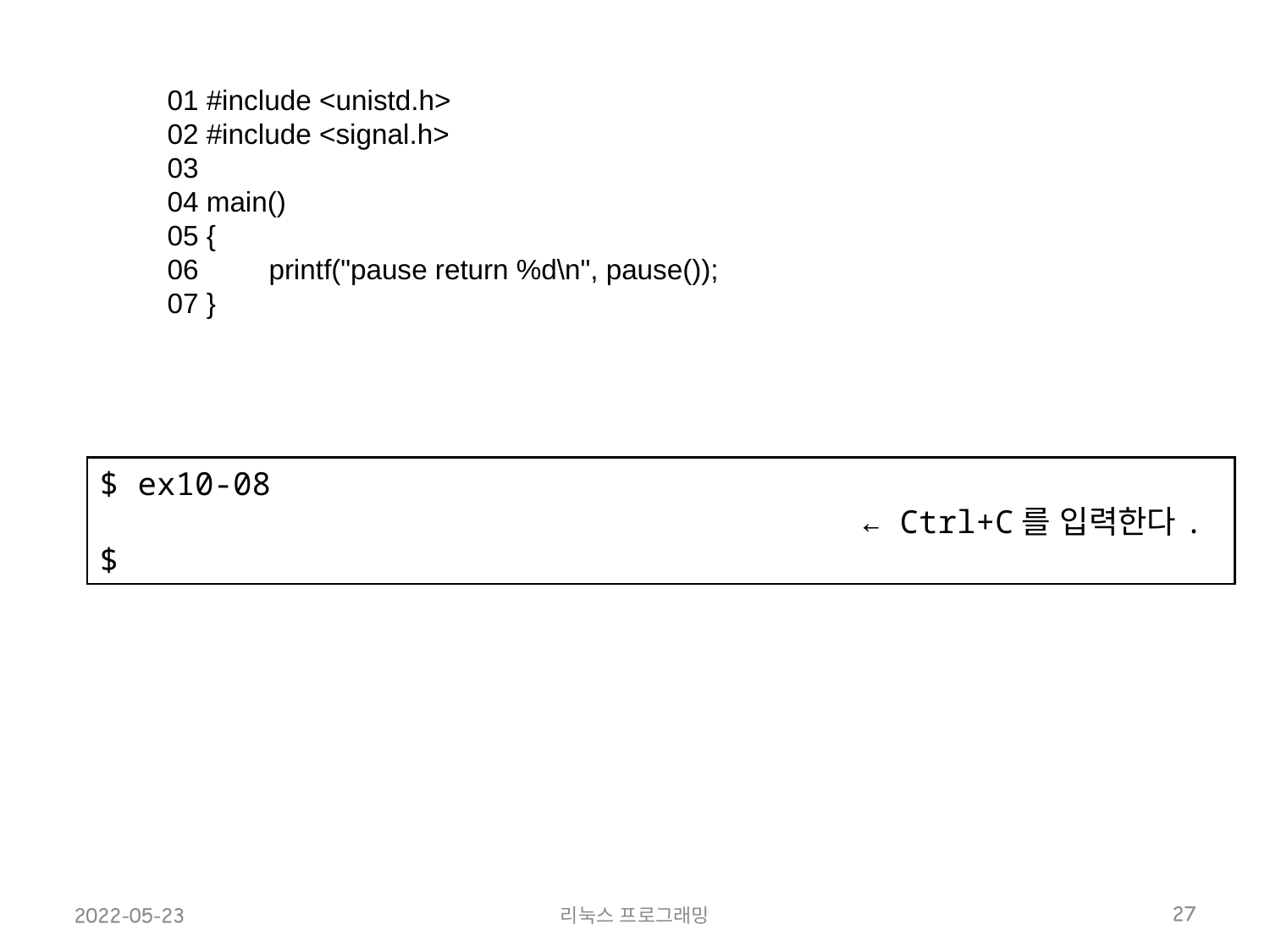

01 #include <unistd.h>
02 #include <signal.h>
03
04 main()
05 {
06         printf("pause return %d\n", pause());
07 }
$ ex10-08
                                        ← Ctrl+C를 입력한다.
$
2022-05-23
리눅스 프로그래밍
27